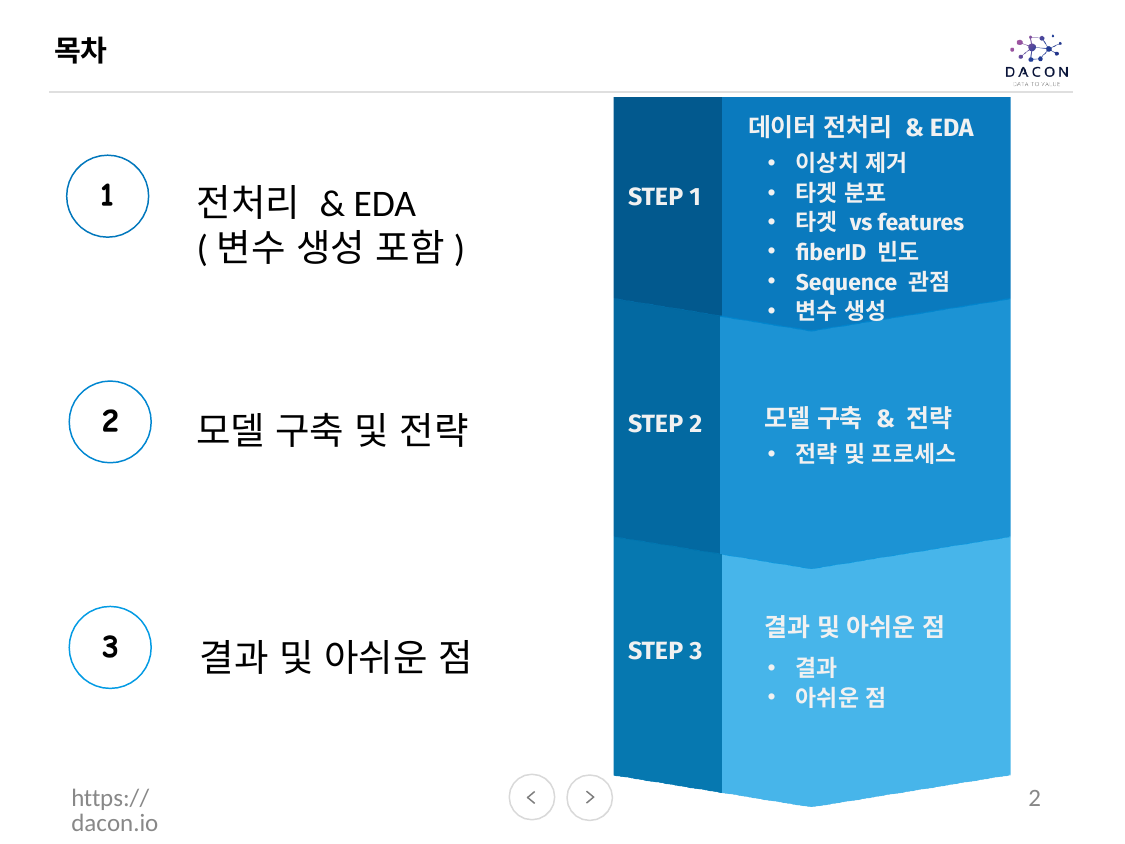

목차

데이터 전처리 & EDA
이상치 제거
타겟 분포
타겟 vs features
fiberID 빈도
Sequence 관점
변수 생성

전처리 & EDA
(변수 생성 포함)
1
STEP 1

모델 구축 및 전략
2
모델 구축 & 전략
STEP 2
전략 및 프로세스

결과 및 아쉬운 점
3
결과 및 아쉬운 점
STEP 3
결과
아쉬운 점
https://dacon.io
2